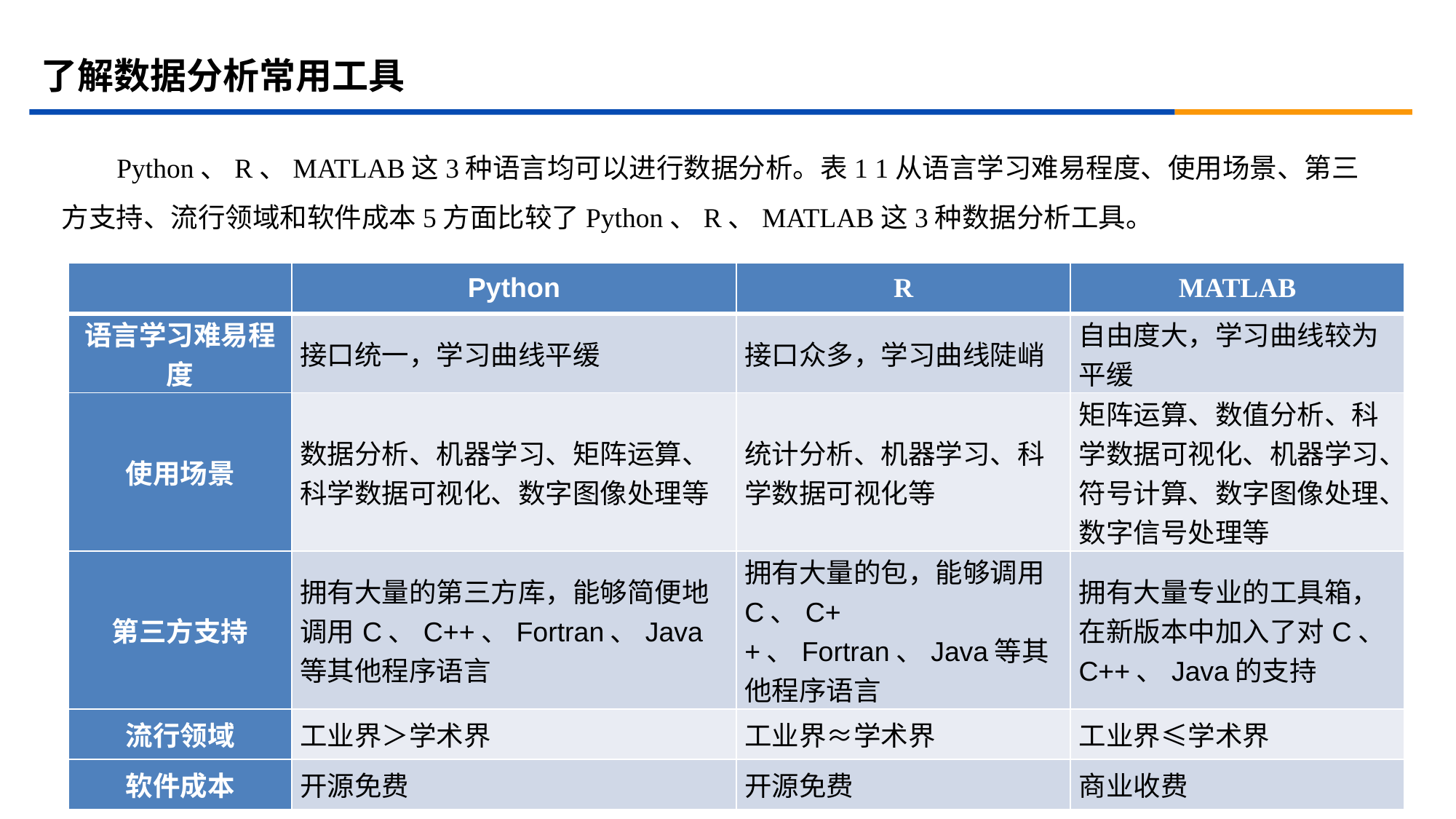

# 了解数据分析常用工具
        Python、R、MATLAB这3种语言均可以进行数据分析。表1 1从语言学习难易程度、使用场景、第三方支持、流行领域和软件成本5方面比较了Python、R、MATLAB这3种数据分析工具。

|  | Python | R | MATLAB |
| --- | --- | --- | --- |
| 语言学习难易程度 | 接口统一，学习曲线平缓 | 接口众多，学习曲线陡峭 | 自由度大，学习曲线较为平缓 |
| 使用场景 | 数据分析、机器学习、矩阵运算、科学数据可视化、数字图像处理等 | 统计分析、机器学习、科学数据可视化等 | 矩阵运算、数值分析、科学数据可视化、机器学习、符号计算、数字图像处理、数字信号处理等 |
| 第三方支持 | 拥有大量的第三方库，能够简便地调用C、C++、Fortran、Java等其他程序语言 | 拥有大量的包，能够调用C、C++、Fortran、Java等其他程序语言 | 拥有大量专业的工具箱，在新版本中加入了对C、C++、Java的支持 |
| 流行领域 | 工业界＞学术界 | 工业界≈学术界 | 工业界≤学术界 |
| 软件成本 | 开源免费 | 开源免费 | 商业收费 |